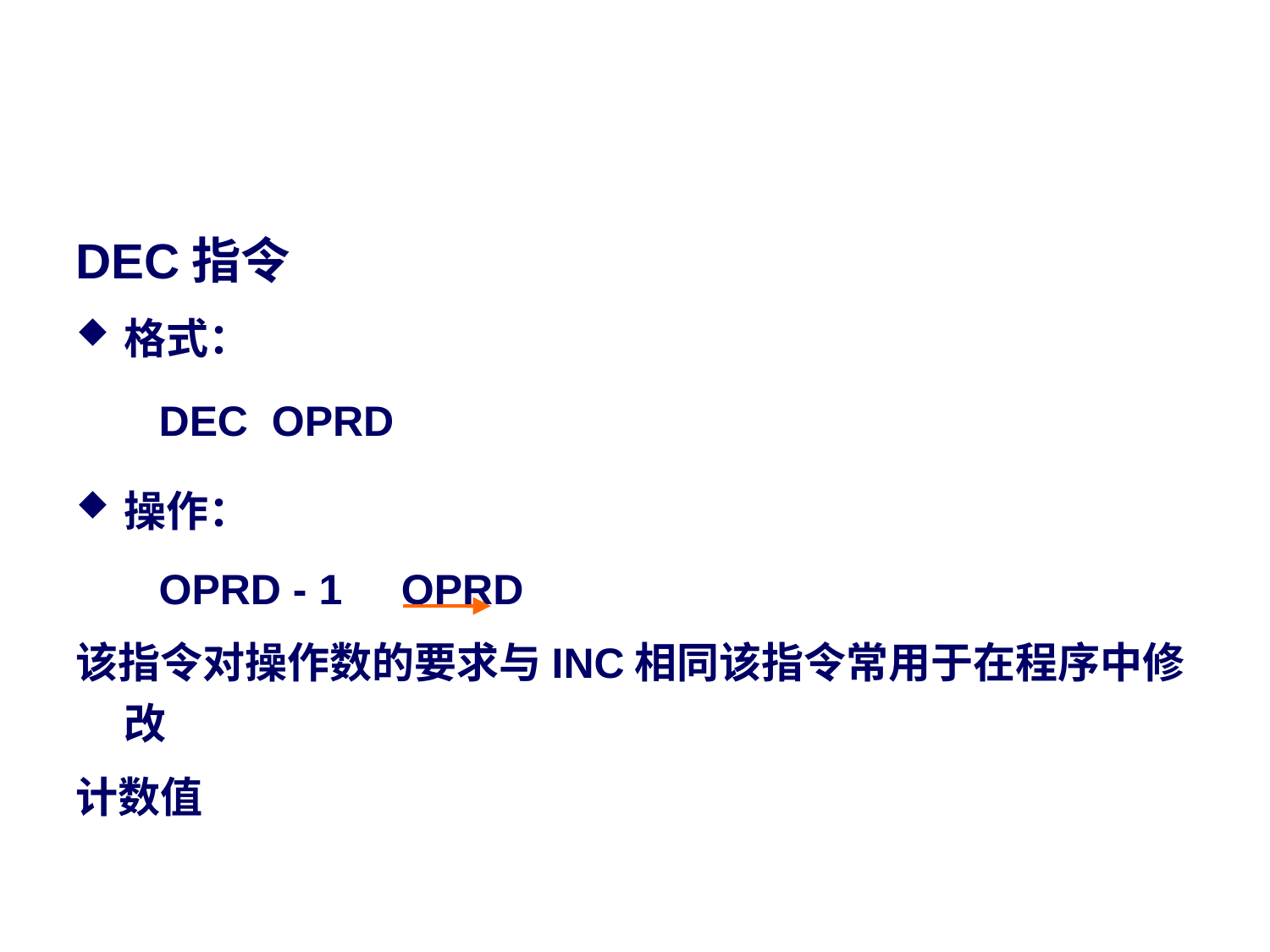

#
DEC指令
格式：
       DEC  OPRD
操作：
       OPRD - 1     OPRD
该指令对操作数的要求与INC相同该指令常用于在程序中修改
计数值